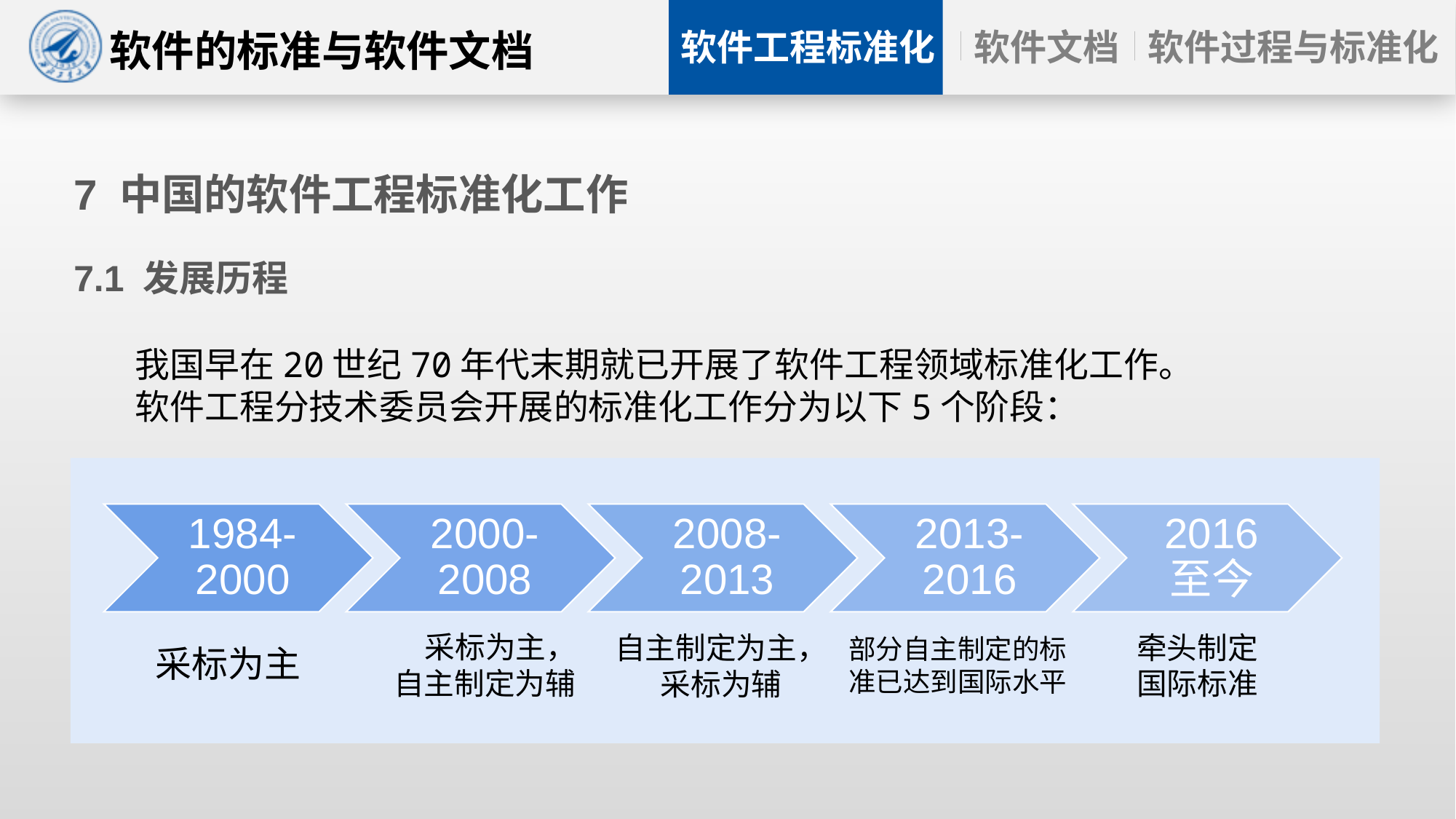

# 7 中国的软件工程标准化工作
7.1 发展历程
我国早在20世纪70年代末期就已开展了软件工程领域标准化工作。软件工程分技术委员会开展的标准化工作分为以下5个阶段：

1984-2000
2000-2008
2008-2013
2013-2016
2016 至今
采标为主，
自主制定为辅
牵头制定国际标准
自主制定为主，采标为辅
部分自主制定的标准已达到国际水平
采标为主